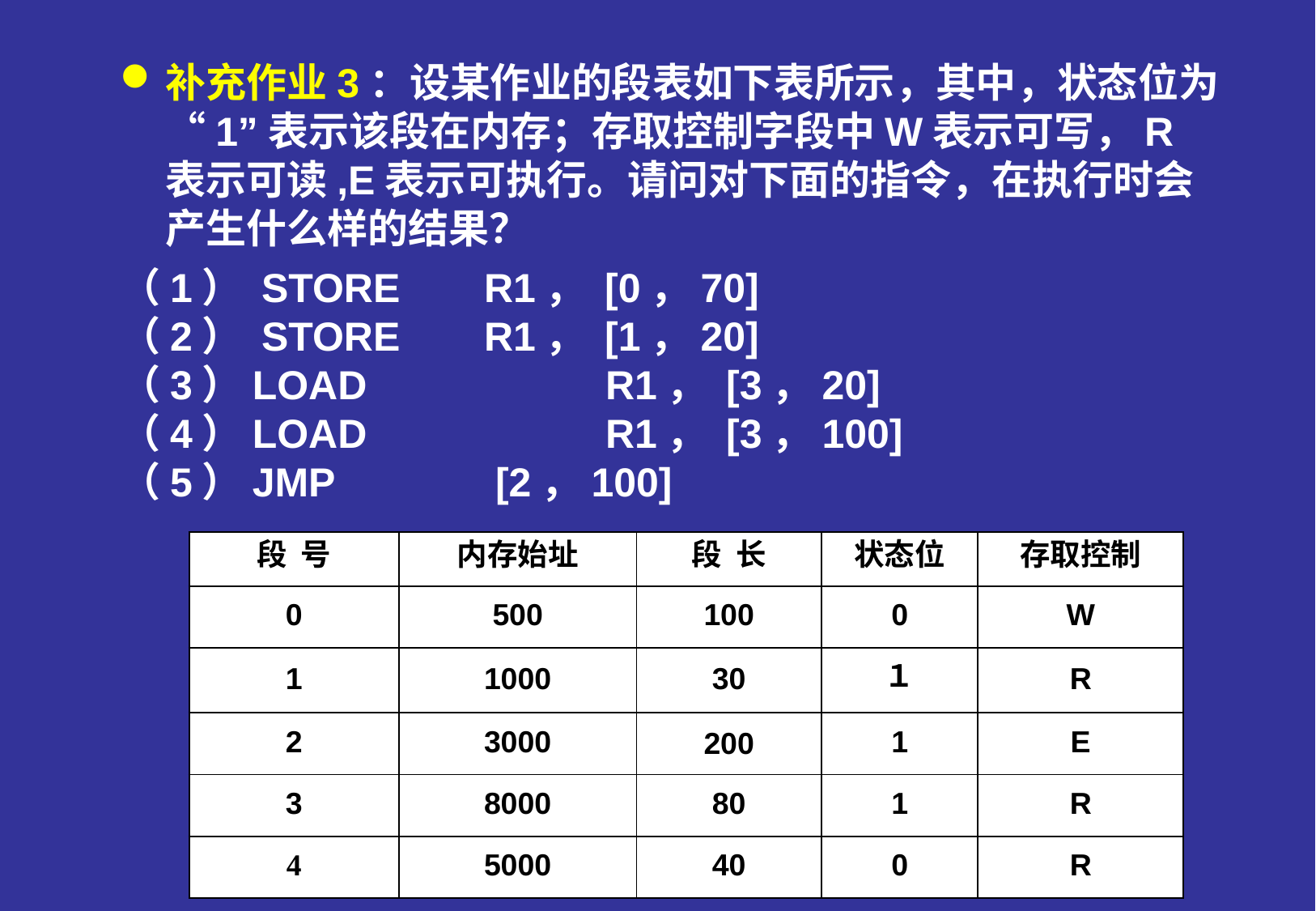

补充作业3：设某作业的段表如下表所示，其中，状态位为“1”表示该段在内存；存取控制字段中W表示可写，R表示可读,E表示可执行。请问对下面的指令，在执行时会产生什么样的结果？
（1） STORE	R1， [0，70]
（2） STORE 	R1， [1，20]
（3）LOAD		R1， [3，20]
（4）LOAD	 	R1， [3，100]
（5）JMP  		 [2，100]
| 段 号 | 内存始址 | 段 长 | 状态位 | 存取控制 |
| --- | --- | --- | --- | --- |
| 0 | 500 | 100 | 0 | W |
| 1 | 1000 | 30 | １ | R |
| 2 | 3000 | 200 | 1 | E |
| 3 | 8000 | 80 | 1 | R |
| 4 | 5000 | 40 | 0 | R |